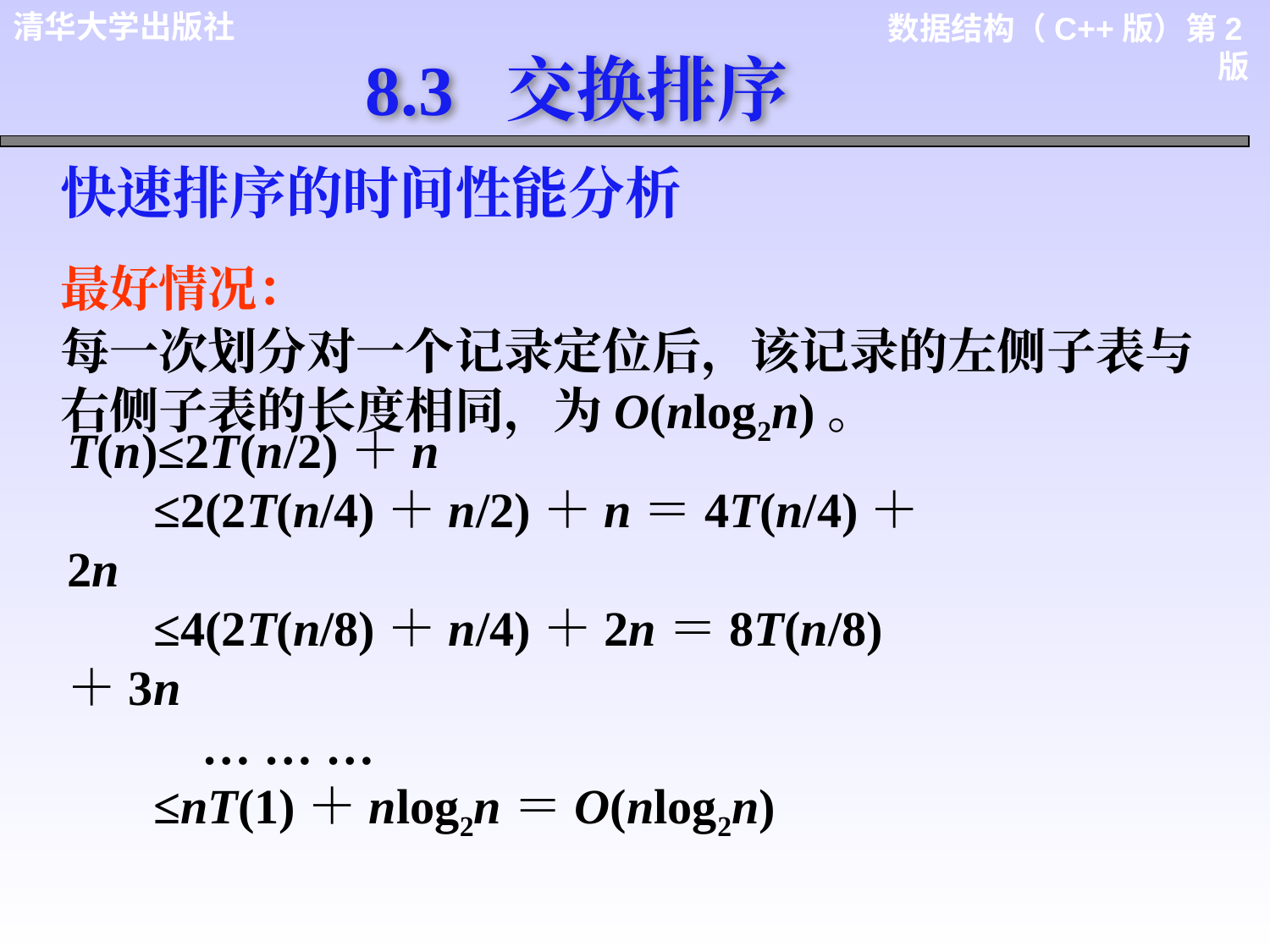

8.3  交换排序
快速排序的时间性能分析
最好情况：
每一次划分对一个记录定位后，该记录的左侧子表与右侧子表的长度相同，为O(nlog2n)。
T(n)≤2T(n/2)＋n
       ≤2(2T(n/4)＋n/2)＋n＝4T(n/4)＋2n
       ≤4(2T(n/8)＋n/4)＋2n＝8T(n/8)＋3n
           … … …
       ≤nT(1)＋nlog2n＝O(nlog2n)